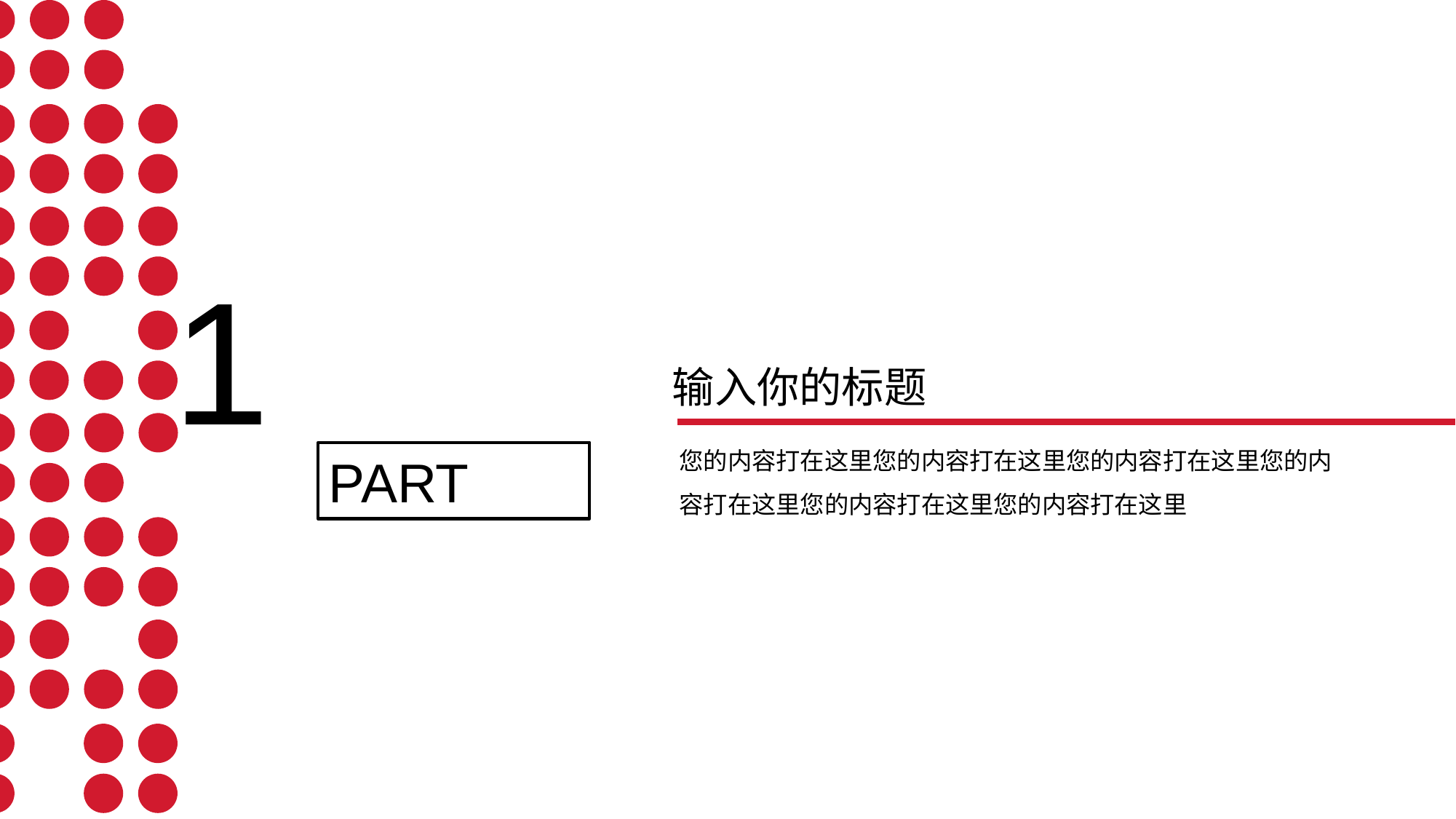

1

输入你的标题

您的内容打在这里您的内容打在这里您的内容打在这里您的内容打在这里您的内容打在这里您的内容打在这里
PART